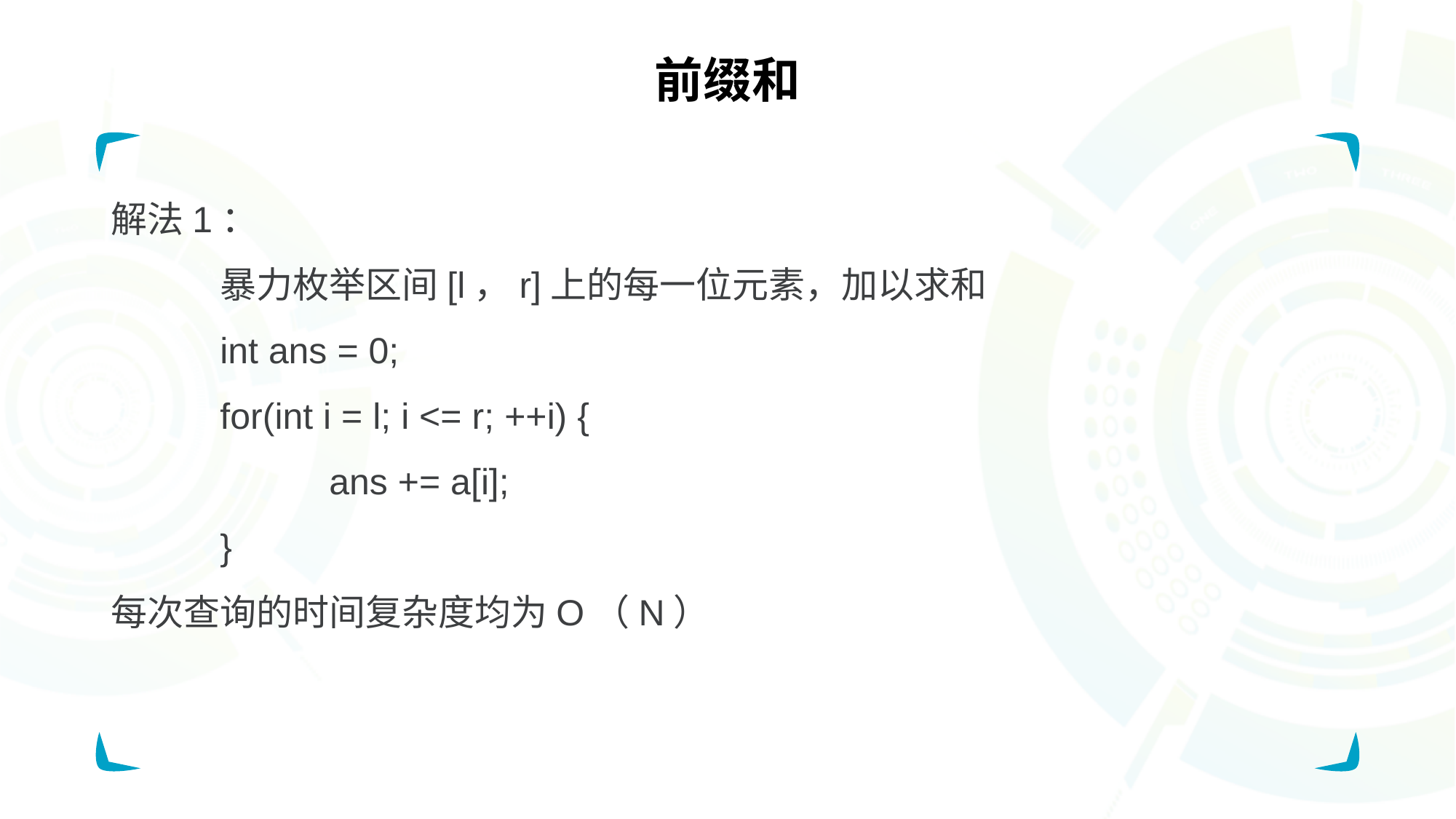

# 前缀和

解法1：
	暴力枚举区间[l，r]上的每一位元素，加以求和
	int ans = 0;
	for(int i = l; i <= r; ++i) {
		ans += a[i];
	}
每次查询的时间复杂度均为O（N）